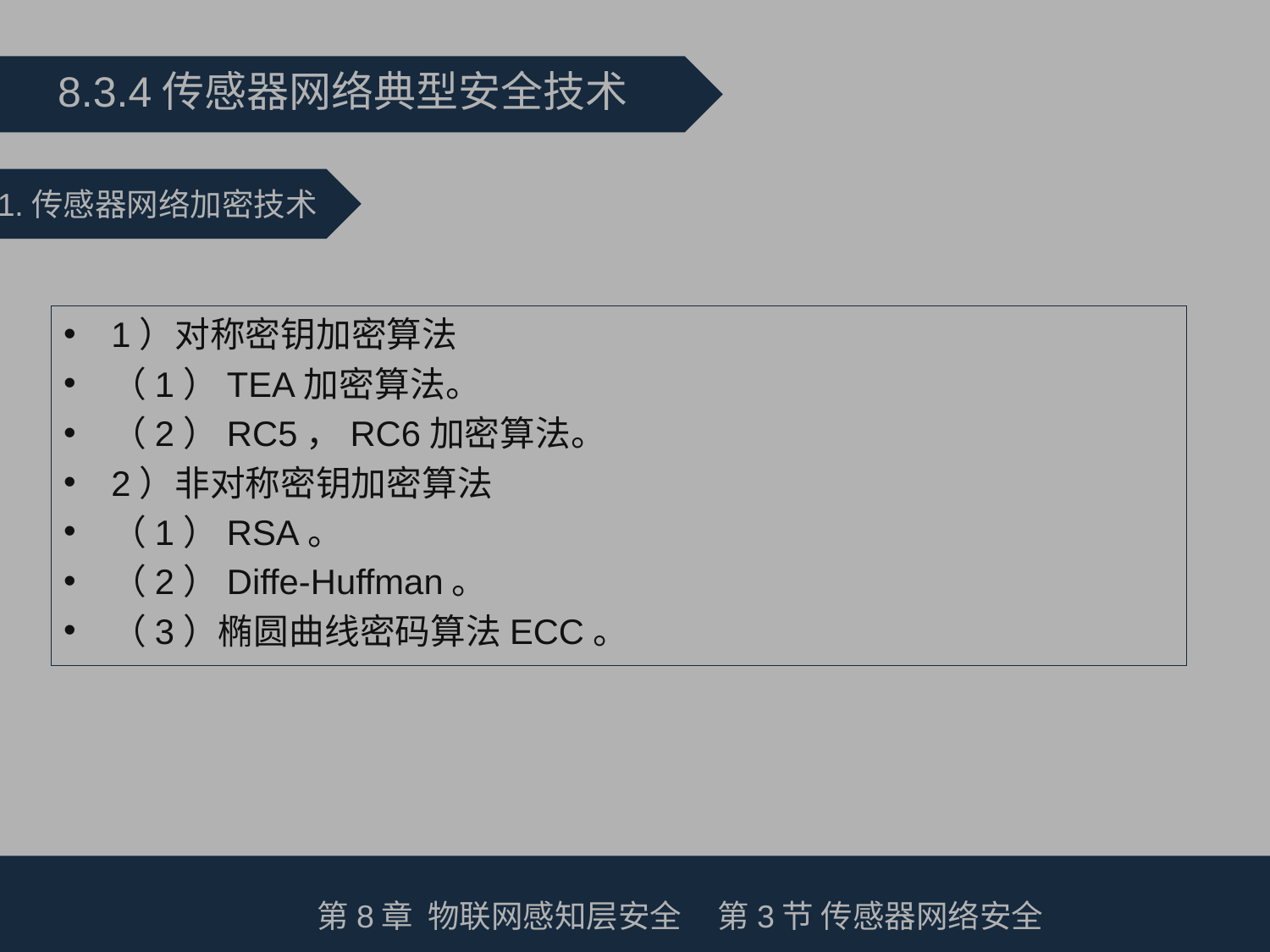

8.3.4传感器网络典型安全技术
1.传感器网络加密技术
1）对称密钥加密算法
（1）TEA加密算法。
（2）RC5，RC6加密算法。
2）非对称密钥加密算法
（1）RSA。
（2）Diffe-Huffman。
（3）椭圆曲线密码算法ECC。

第8章  物联网感知层安全     第3节 传感器网络安全